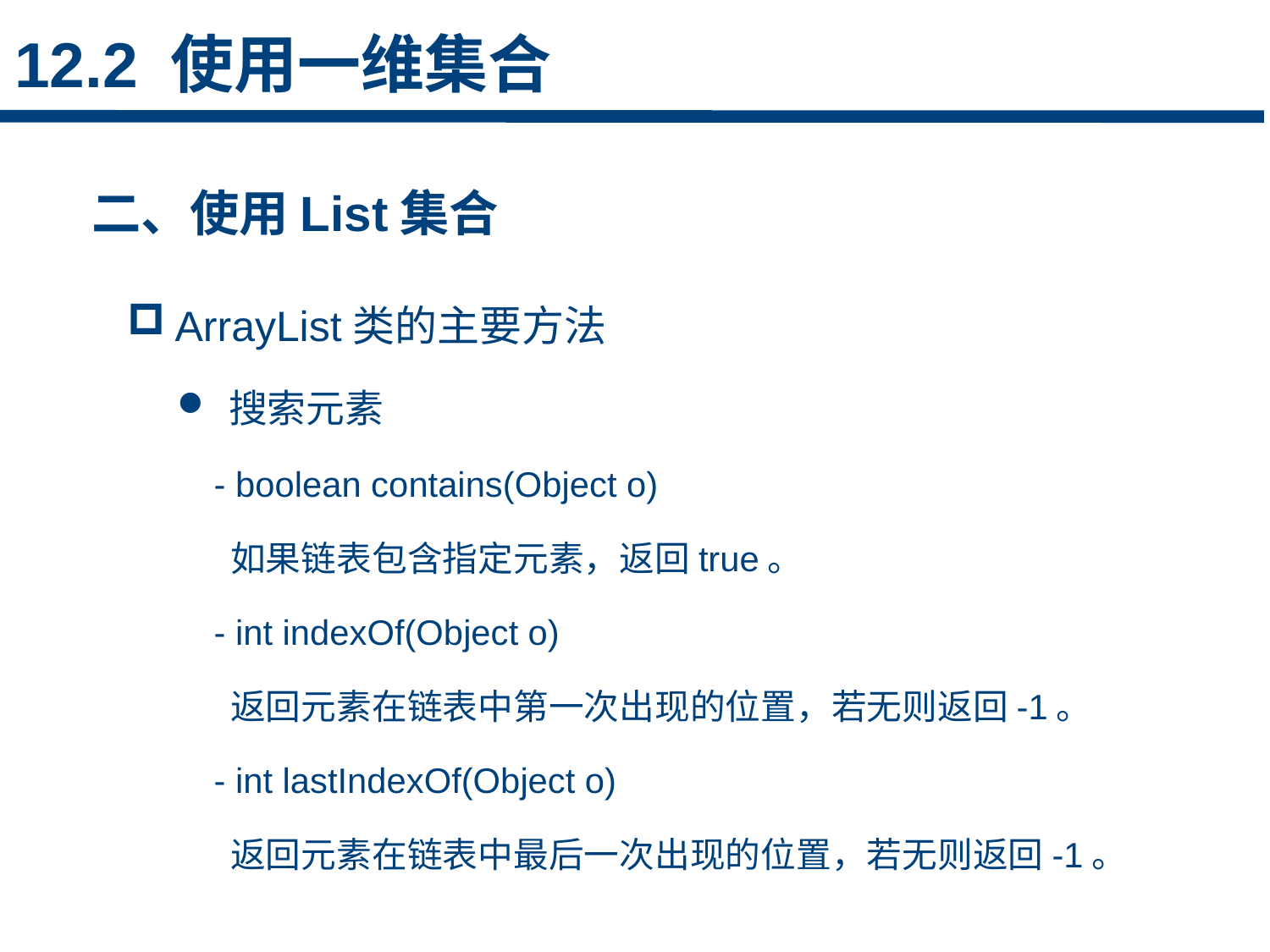

12.2 使用一维集合
二、使用List集合
ArrayList类的主要方法
 搜索元素
    - boolean contains(Object o)
      如果链表包含指定元素，返回true。
    - int indexOf(Object o)
      返回元素在链表中第一次出现的位置，若无则返回-1。
    - int lastIndexOf(Object o)
      返回元素在链表中最后一次出现的位置，若无则返回-1。
点击添加文本
点击添加文本
点击添加文本
点击添加文本